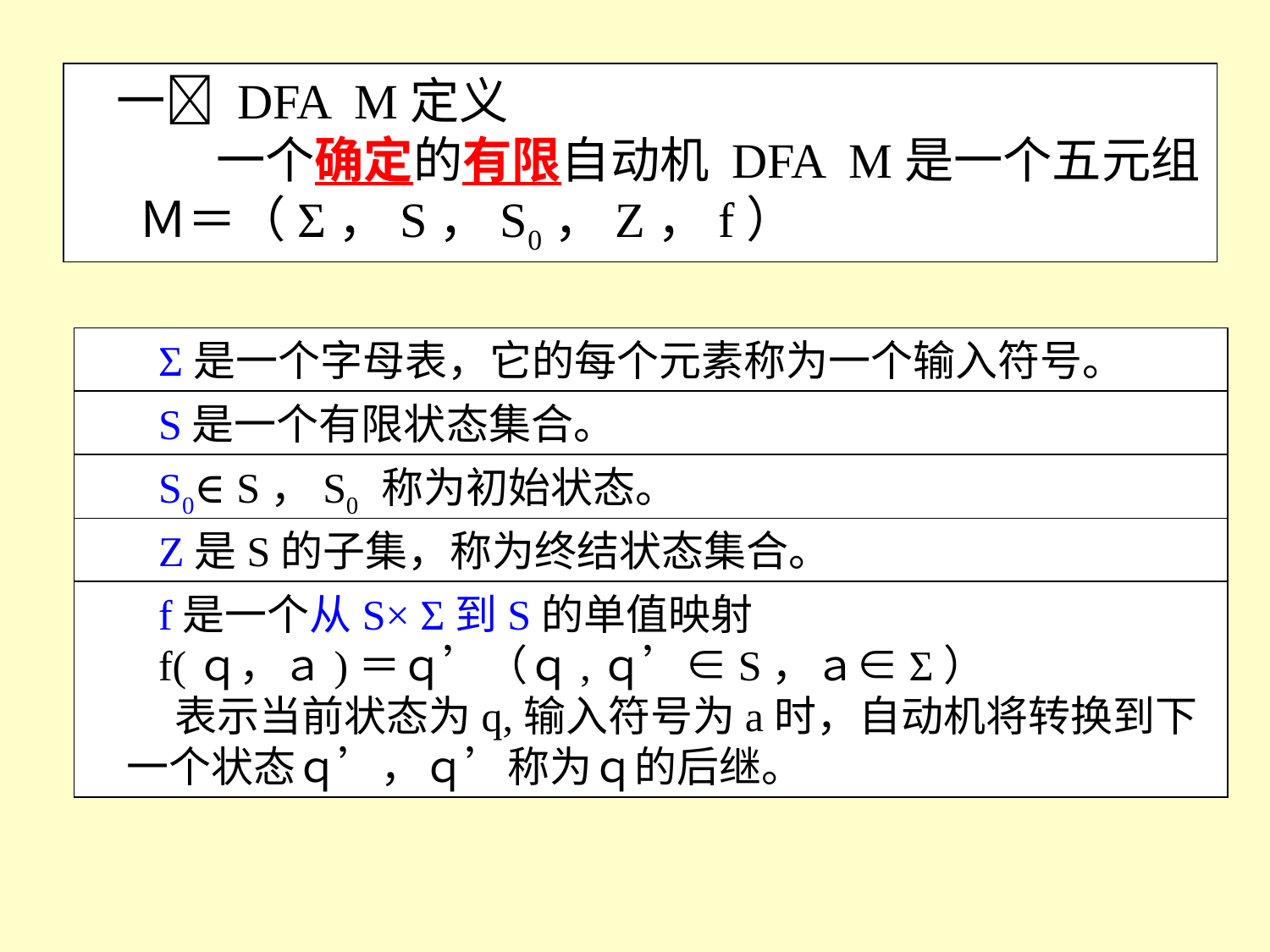

一⋅ DFA  M定义
        一个确定的有限自动机 DFA  M是一个五元组   Ｍ＝（Σ，S，S0，Z，f）
   Σ是一个字母表，它的每个元素称为一个输入符号。
   S是一个有限状态集合。
   S0∈S，S0  称为初始状态。
   Z是S的子集，称为终结状态集合。
   f是一个从S× Σ到S的单值映射
   f(ｑ，ａ)＝ｑ’（ｑ,ｑ’∈S，ａ∈Σ）
    表示当前状态为q,输入符号为a时，自动机将转换到下一个状态ｑ’，ｑ’称为ｑ的后继。